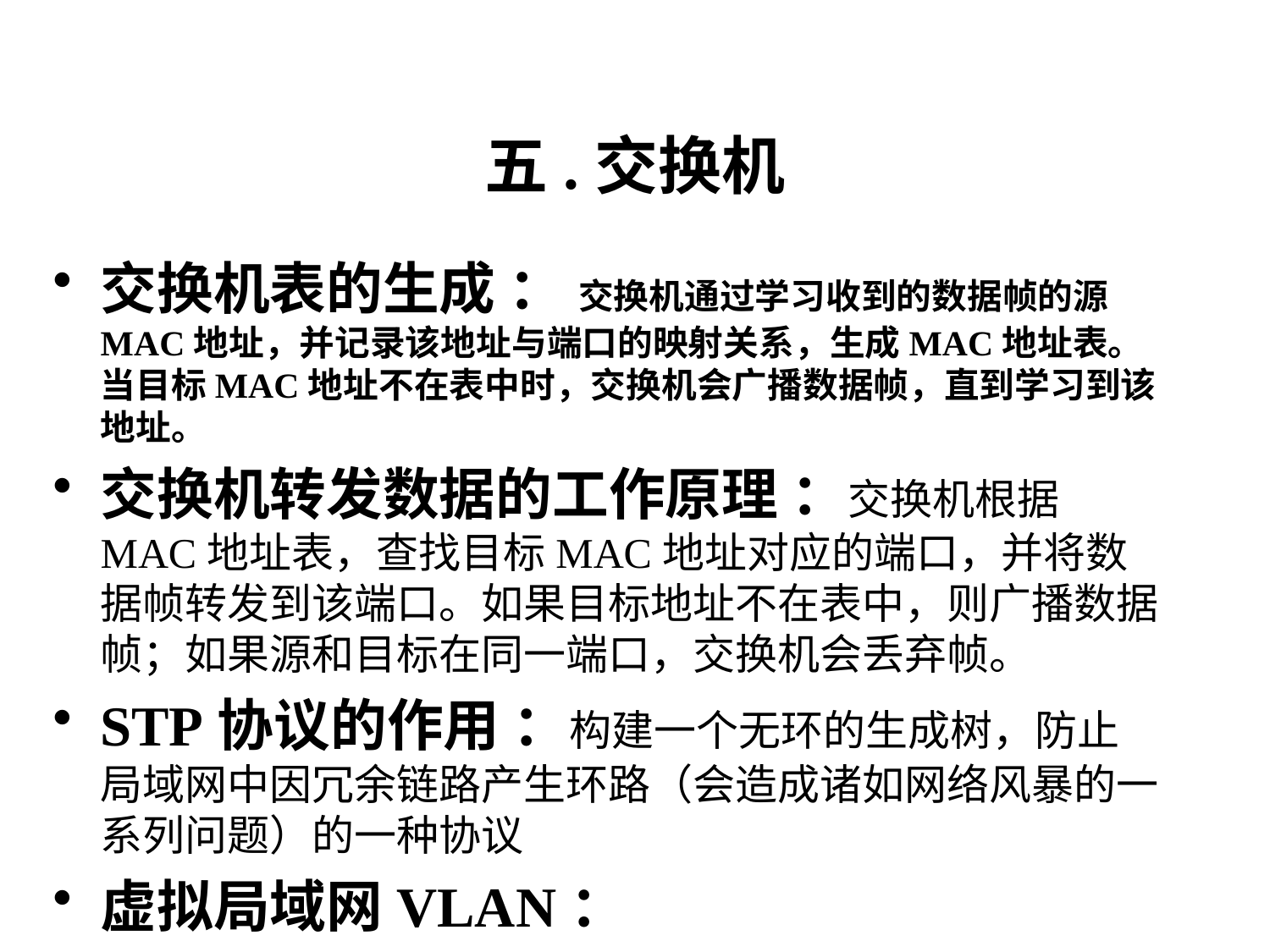

# 五.交换机
交换机表的生成 ： 交换机通过学习收到的数据帧的源MAC地址，并记录该地址与端口的映射关系，生成MAC地址表。当目标MAC地址不在表中时，交换机会广播数据帧，直到学习到该地址。
交换机转发数据的工作原理 ：交换机根据MAC地址表，查找目标MAC地址对应的端口，并将数据帧转发到该端口。如果目标地址不在表中，则广播数据帧；如果源和目标在同一端口，交换机会丢弃帧。
STP协议的作用 ：构建一个无环的生成树，防止局域网中因冗余链路产生环路（会造成诸如网络风暴的一系列问题）的一种协议
虚拟局域网VLAN：
一个VLAN = 一个广播域 =一个IP地址网段